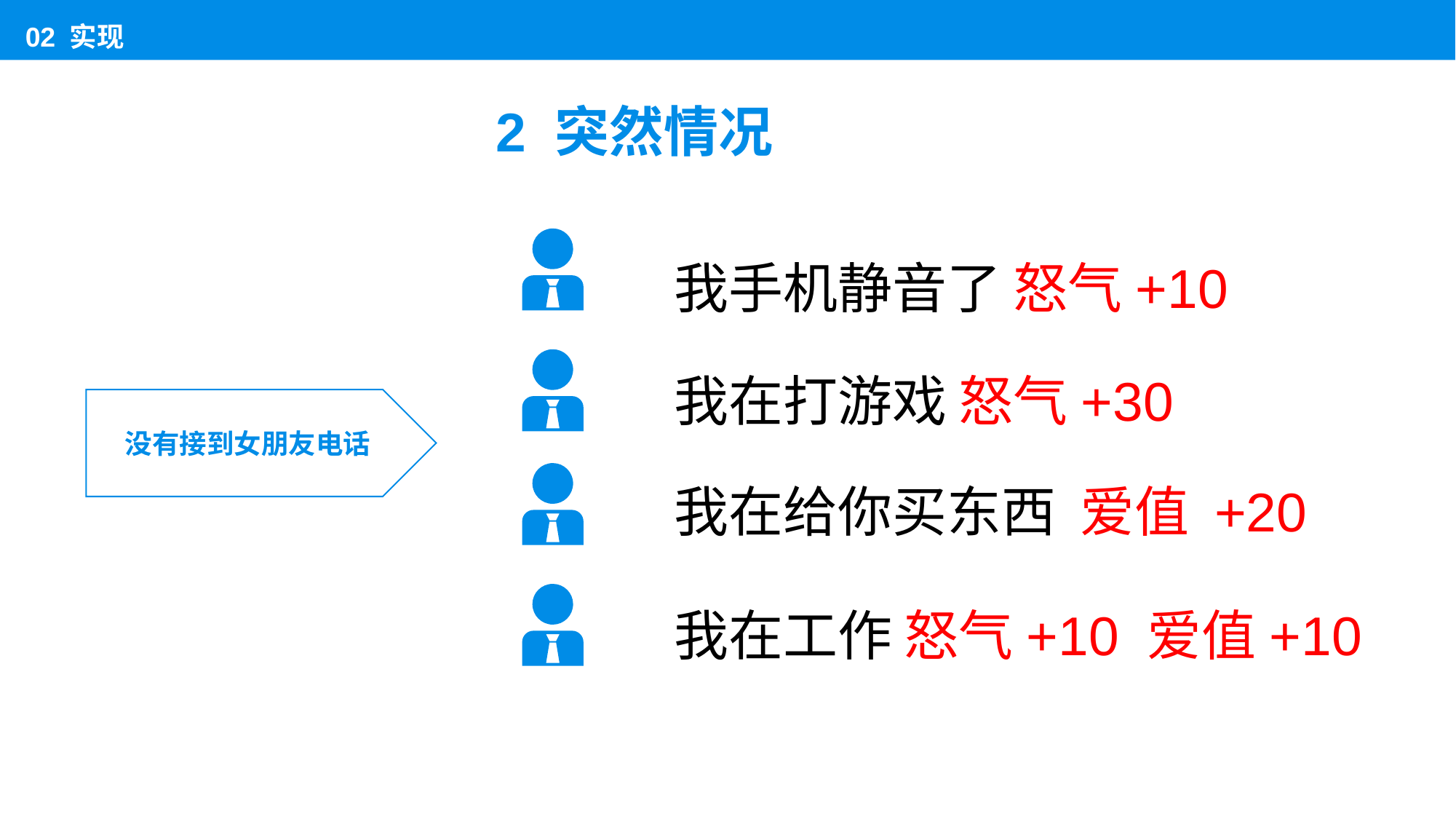

02 实现
2 突然情况

我手机静音了 怒气+10
我在打游戏 怒气+30

没有接到女朋友电话
我在给你买东西  爱值 +20

我在工作 怒气+10 爱值+10